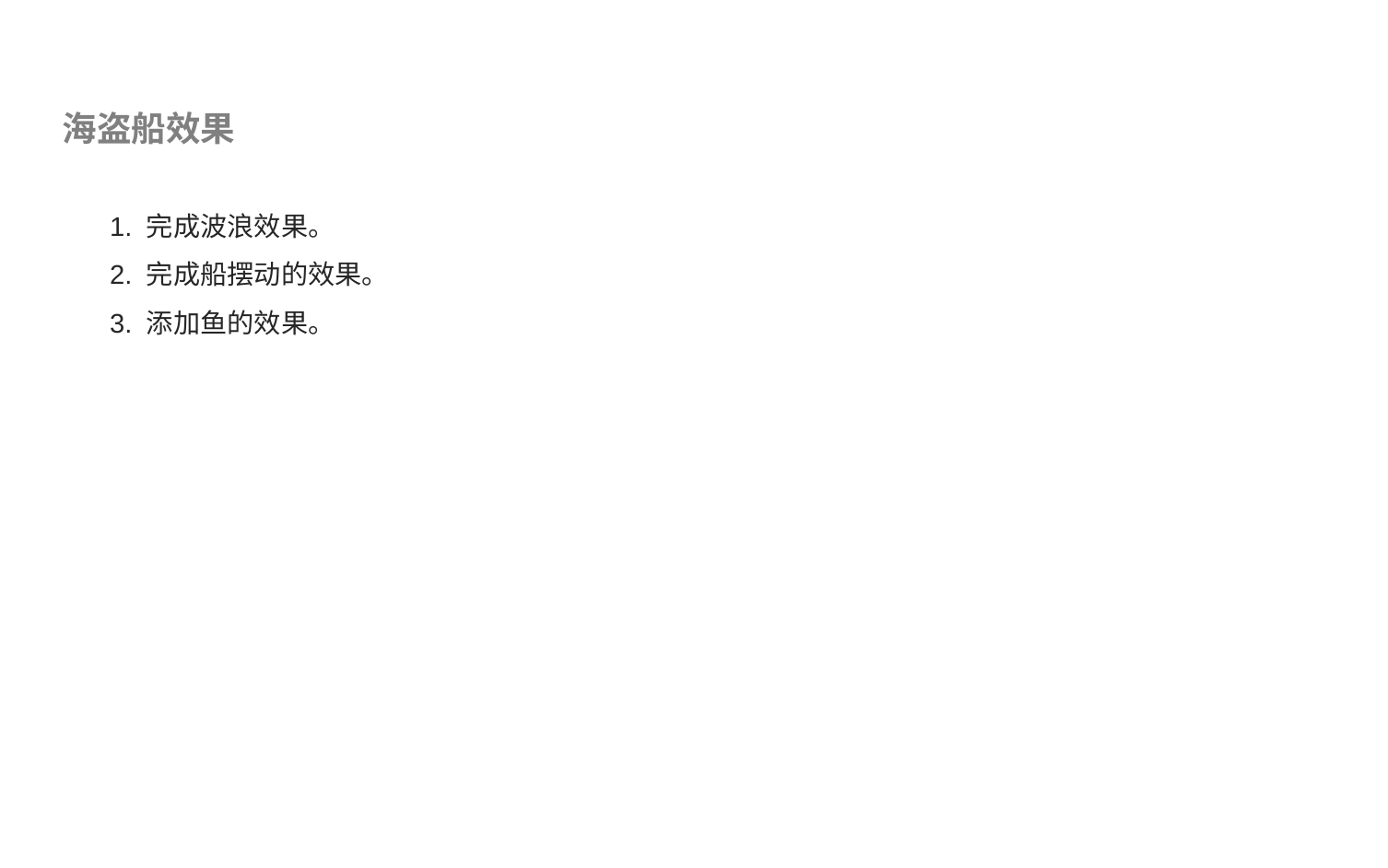

海盗船效果
1. 完成波浪效果。
2. 完成船摆动的效果。
3. 添加鱼的效果。